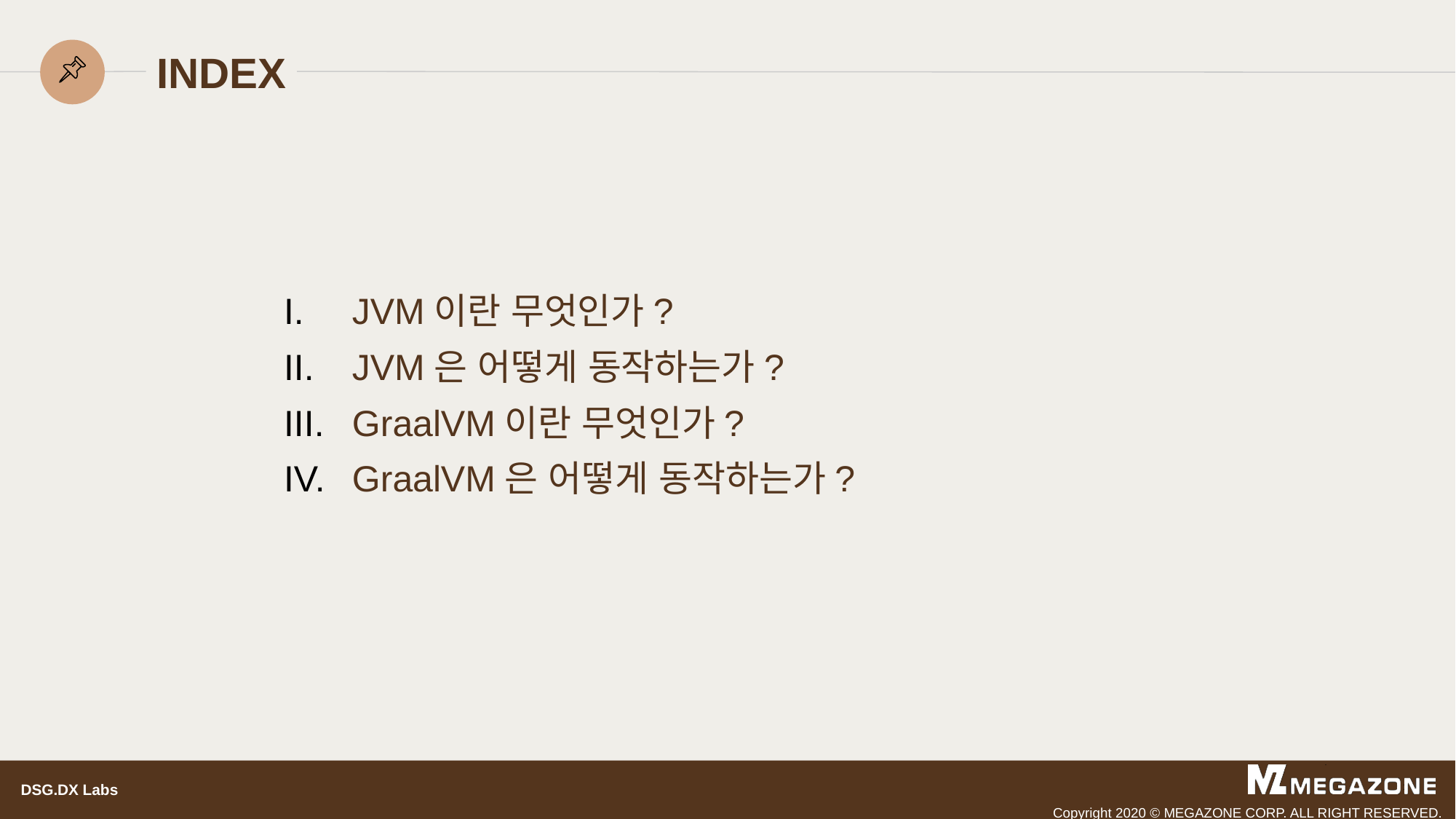

JVM이란 무엇인가?
JVM은 어떻게 동작하는가?
GraalVM이란 무엇인가?
GraalVM은 어떻게 동작하는가?